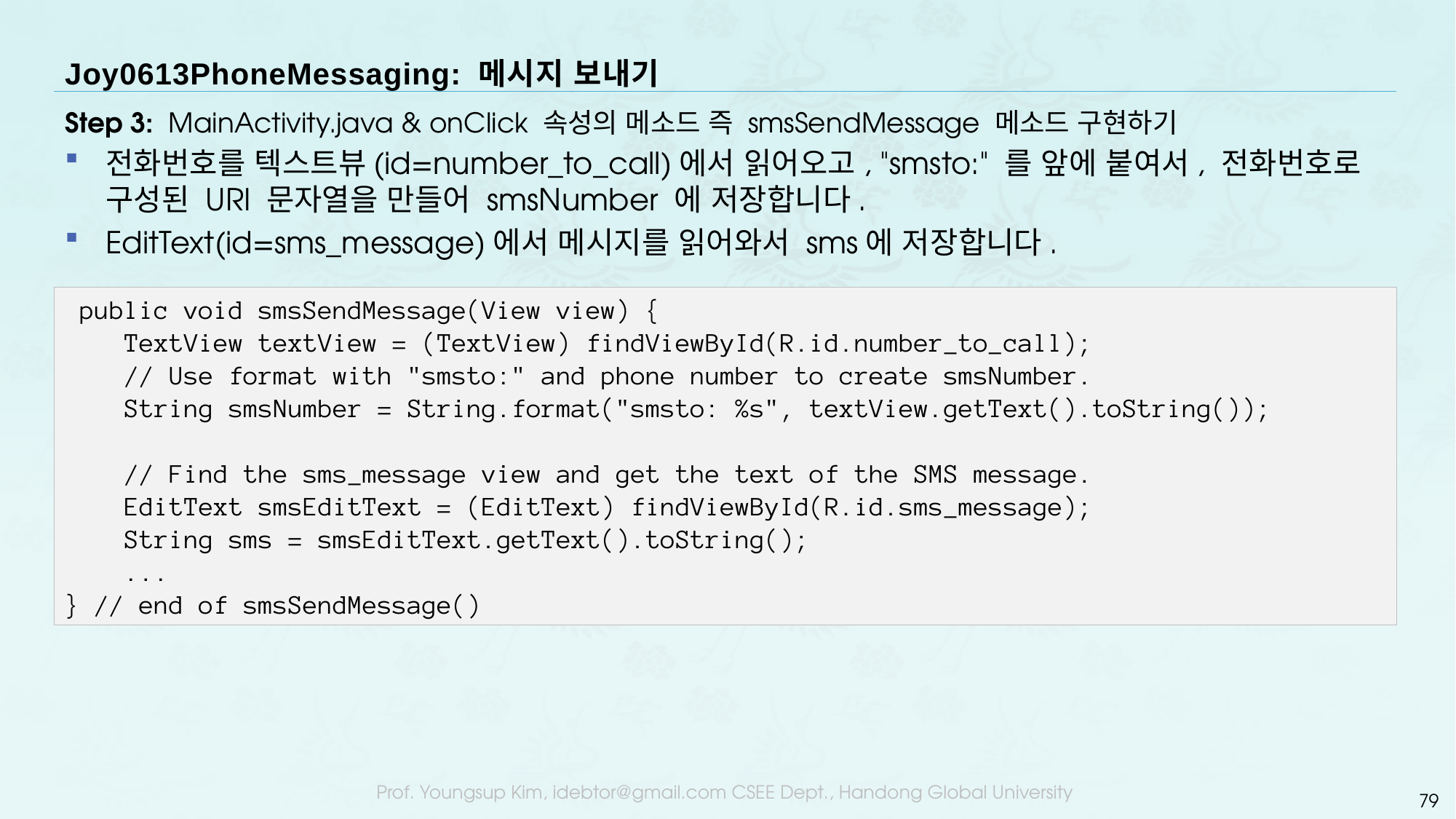

# Joy0613PhoneMessaging: 메시지 보내기
Step 3:  MainActivity.java & onClick 속성의 메소드 즉 smsSendMessage 메소드 구현하기
전화번호를 텍스트뷰(id=number_to_call)에서 읽어오고, "smsto:" 를 앞에 붙여서, 전화번호로 구성된 URI 문자열을 만들어 smsNumber 에 저장합니다.
EditText(id=sms_message)에서 메시지를 읽어와서 sms에 저장합니다.

 public void smsSendMessage(View view) {
    TextView textView = (TextView) findViewById(R.id.number_to_call);
    // Use format with "smsto:" and phone number to create smsNumber.
    String smsNumber = String.format("smsto: %s", textView.getText().toString());

    // Find the sms_message view and get the text of the SMS message.
    EditText smsEditText = (EditText) findViewById(R.id.sms_message);
    String sms = smsEditText.getText().toString();
    ...
} // end of smsSendMessage()
79